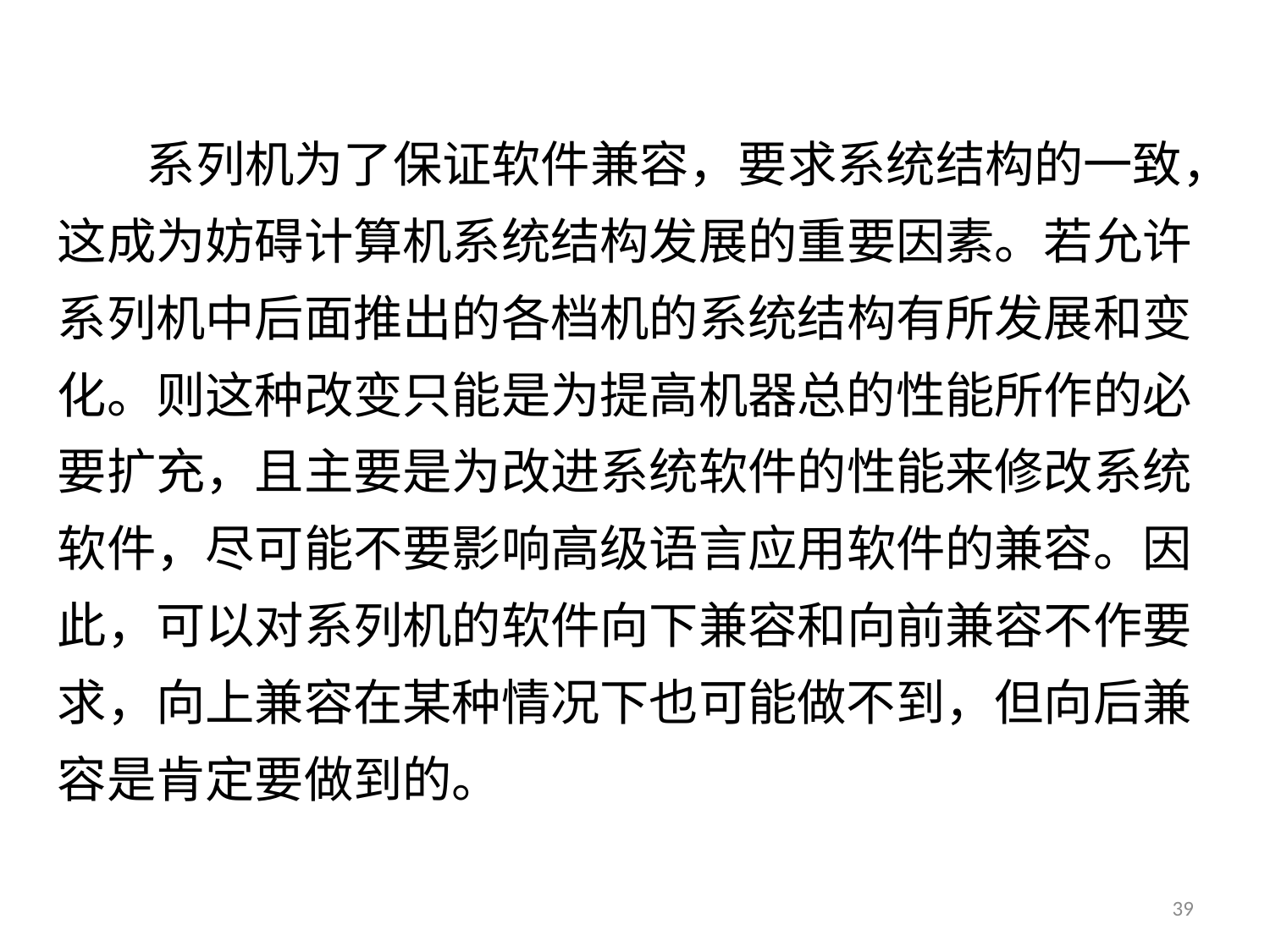

系列机为了保证软件兼容，要求系统结构的一致，这成为妨碍计算机系统结构发展的重要因素。若允许系列机中后面推出的各档机的系统结构有所发展和变化。则这种改变只能是为提高机器总的性能所作的必要扩充，且主要是为改进系统软件的性能来修改系统软件，尽可能不要影响高级语言应用软件的兼容。因此，可以对系列机的软件向下兼容和向前兼容不作要求，向上兼容在某种情况下也可能做不到，但向后兼容是肯定要做到的。
39